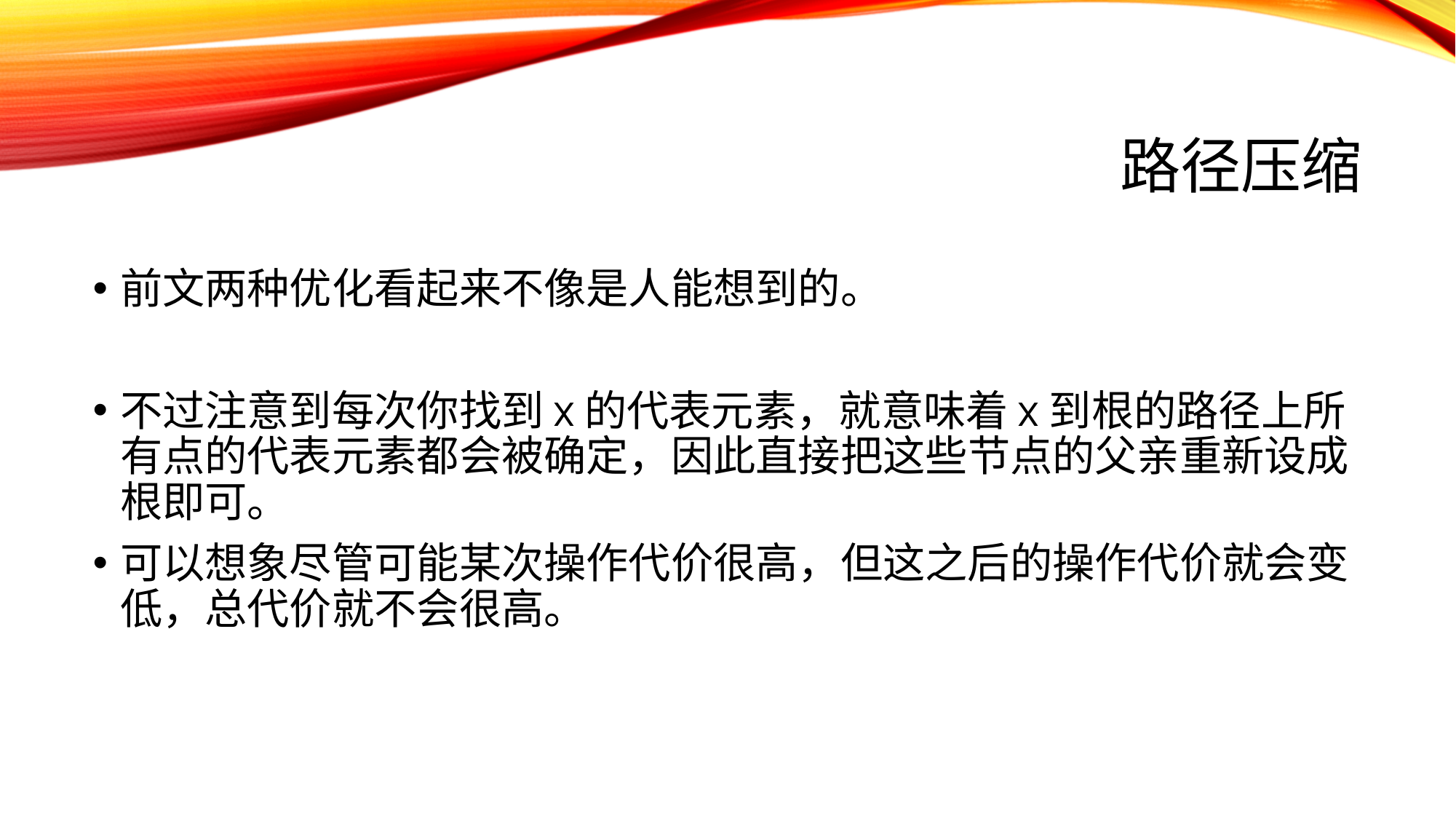

# 路径压缩
前文两种优化看起来不像是人能想到的。

不过注意到每次你找到x的代表元素，就意味着x到根的路径上所有点的代表元素都会被确定，因此直接把这些节点的父亲重新设成根即可。
可以想象尽管可能某次操作代价很高，但这之后的操作代价就会变低，总代价就不会很高。